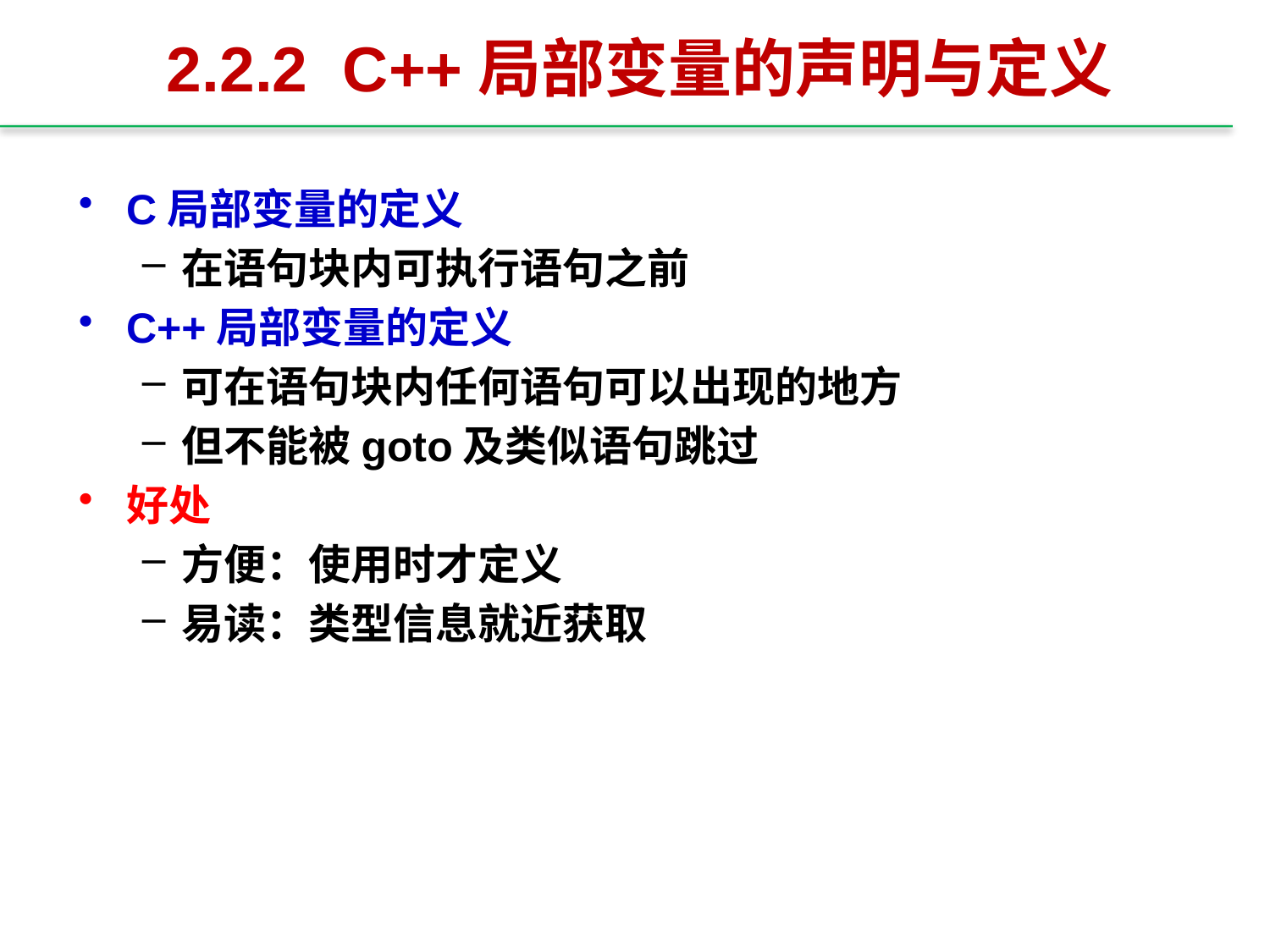

# 2.2.2  C++局部变量的声明与定义
C局部变量的定义
在语句块内可执行语句之前
C++局部变量的定义
可在语句块内任何语句可以出现的地方
但不能被goto及类似语句跳过
好处
方便：使用时才定义
易读：类型信息就近获取